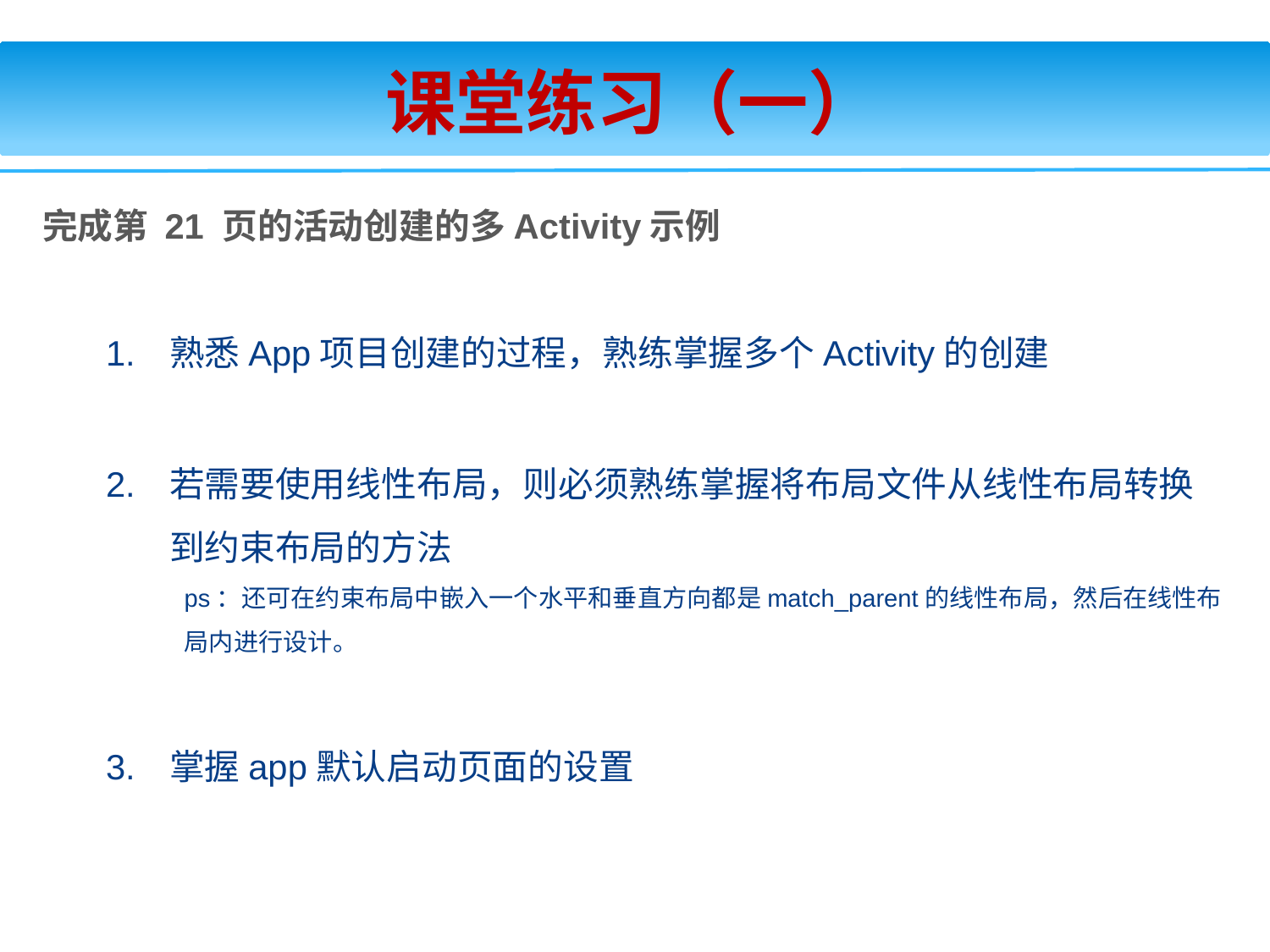

课堂练习（一）
完成第 21 页的活动创建的多Activity示例

熟悉App项目创建的过程，熟练掌握多个Activity的创建

若需要使用线性布局，则必须熟练掌握将布局文件从线性布局转换到约束布局的方法
ps：还可在约束布局中嵌入一个水平和垂直方向都是match_parent的线性布局，然后在线性布局内进行设计。

掌握app默认启动页面的设置